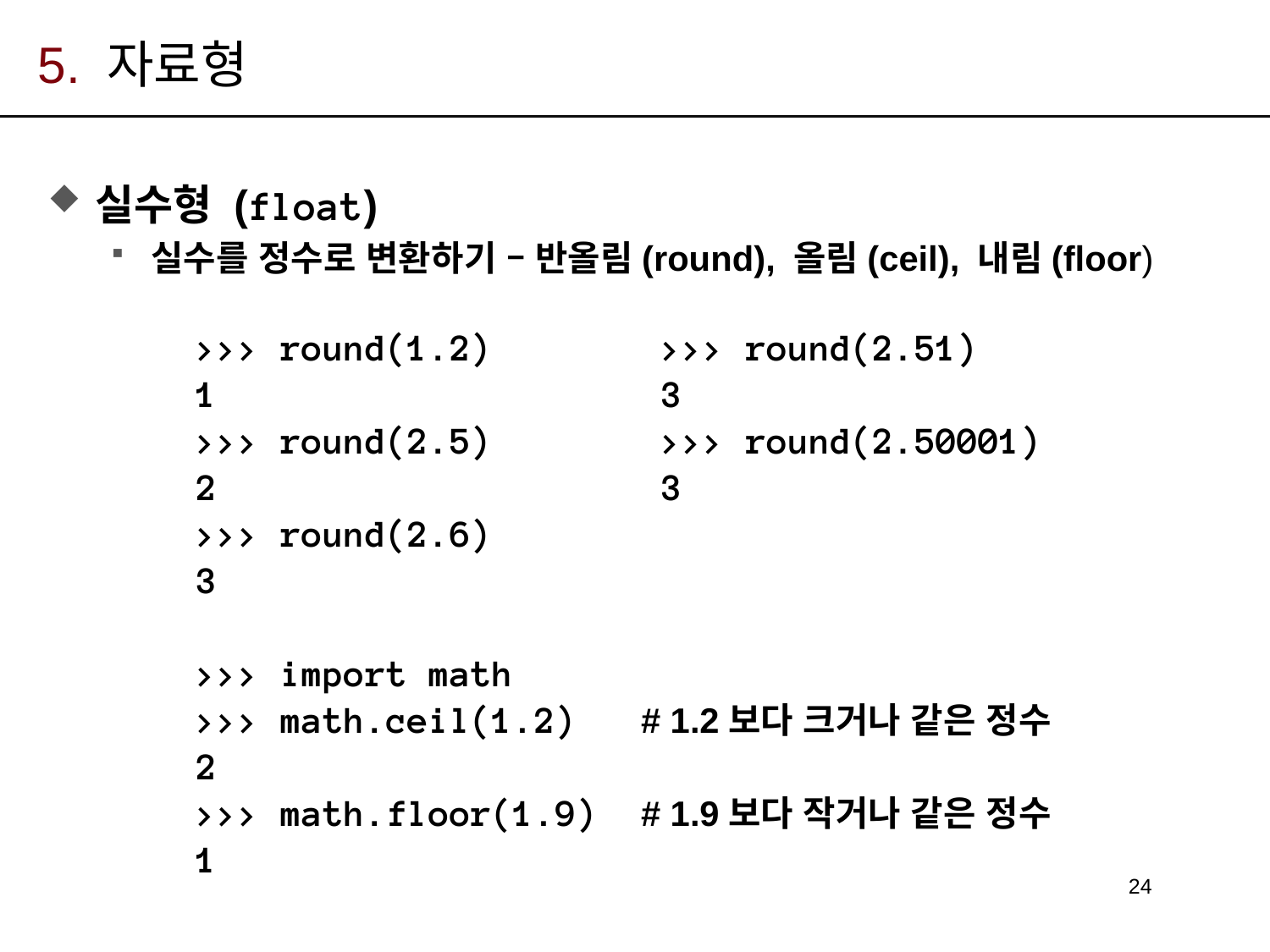

# 5. 자료형
실수형 (float)
실수를 정수로 변환하기 – 반올림(round), 올림(ceil), 내림(floor)

>>> round(1.2)
1
>>> round(2.5)
2
>>> round(2.6)
3

>>> import math
>>> math.ceil(1.2)   # 1.2보다 크거나 같은 정수
2
>>> math.floor(1.9)  # 1.9보다 작거나 같은 정수
1
>>> round(2.51)
3
>>> round(2.50001)
3
24